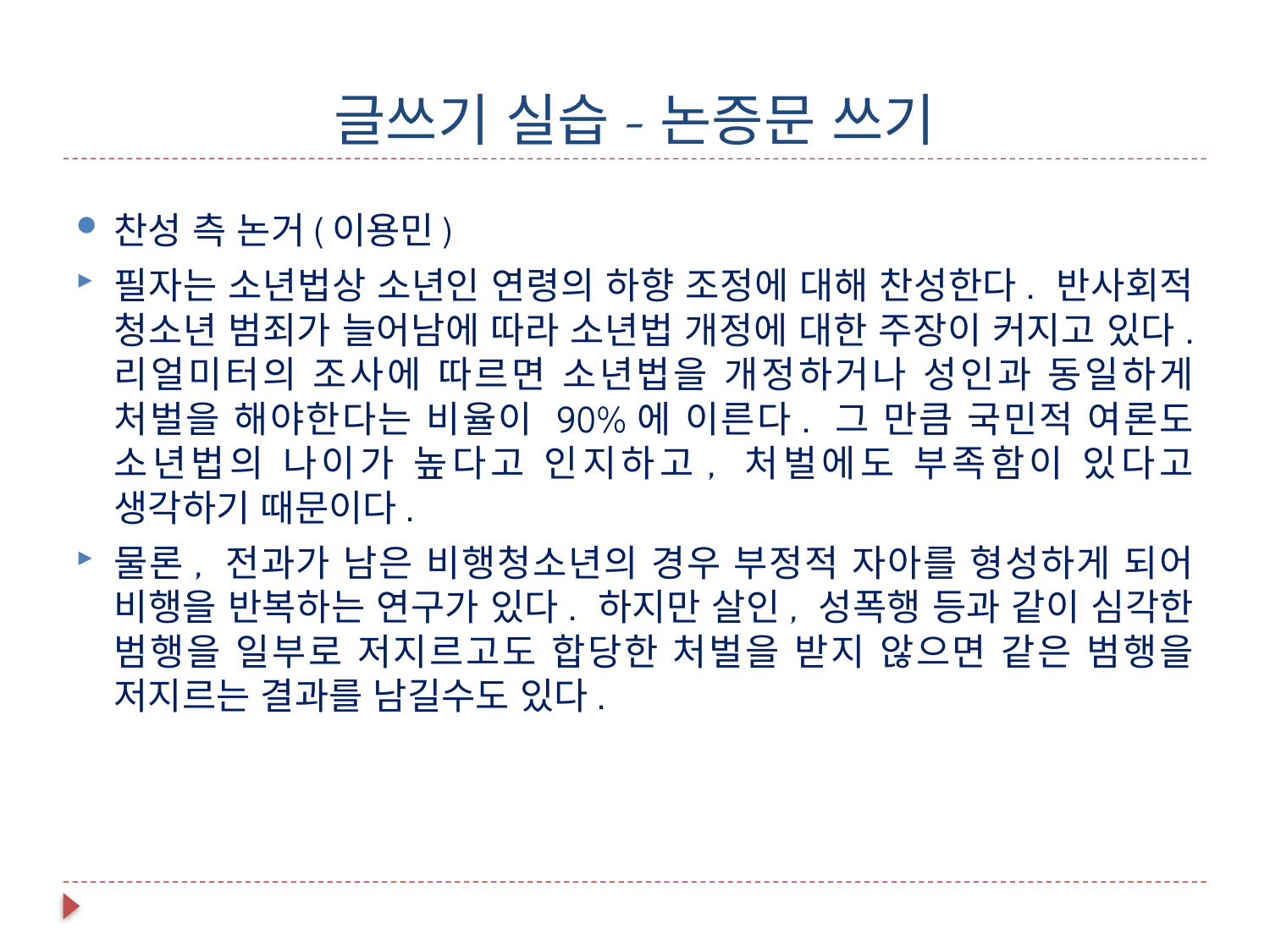

# 글쓰기 실습-논증문 쓰기

찬성 측 논거(이용민)
필자는 소년법상 소년인 연령의 하향 조정에 대해 찬성한다. 반사회적 청소년 범죄가 늘어남에 따라 소년법 개정에 대한 주장이 커지고 있다. 리얼미터의 조사에 따르면 소년법을 개정하거나 성인과 동일하게 처벌을 해야한다는 비율이 90%에 이른다. 그 만큼 국민적 여론도 소년법의 나이가 높다고 인지하고, 처벌에도 부족함이 있다고 생각하기 때문이다.
물론, 전과가 남은 비행청소년의 경우 부정적 자아를 형성하게 되어 비행을 반복하는 연구가 있다. 하지만 살인, 성폭행 등과 같이 심각한 범행을 일부로 저지르고도 합당한 처벌을 받지 않으면 같은 범행을 저지르는 결과를 남길수도 있다.